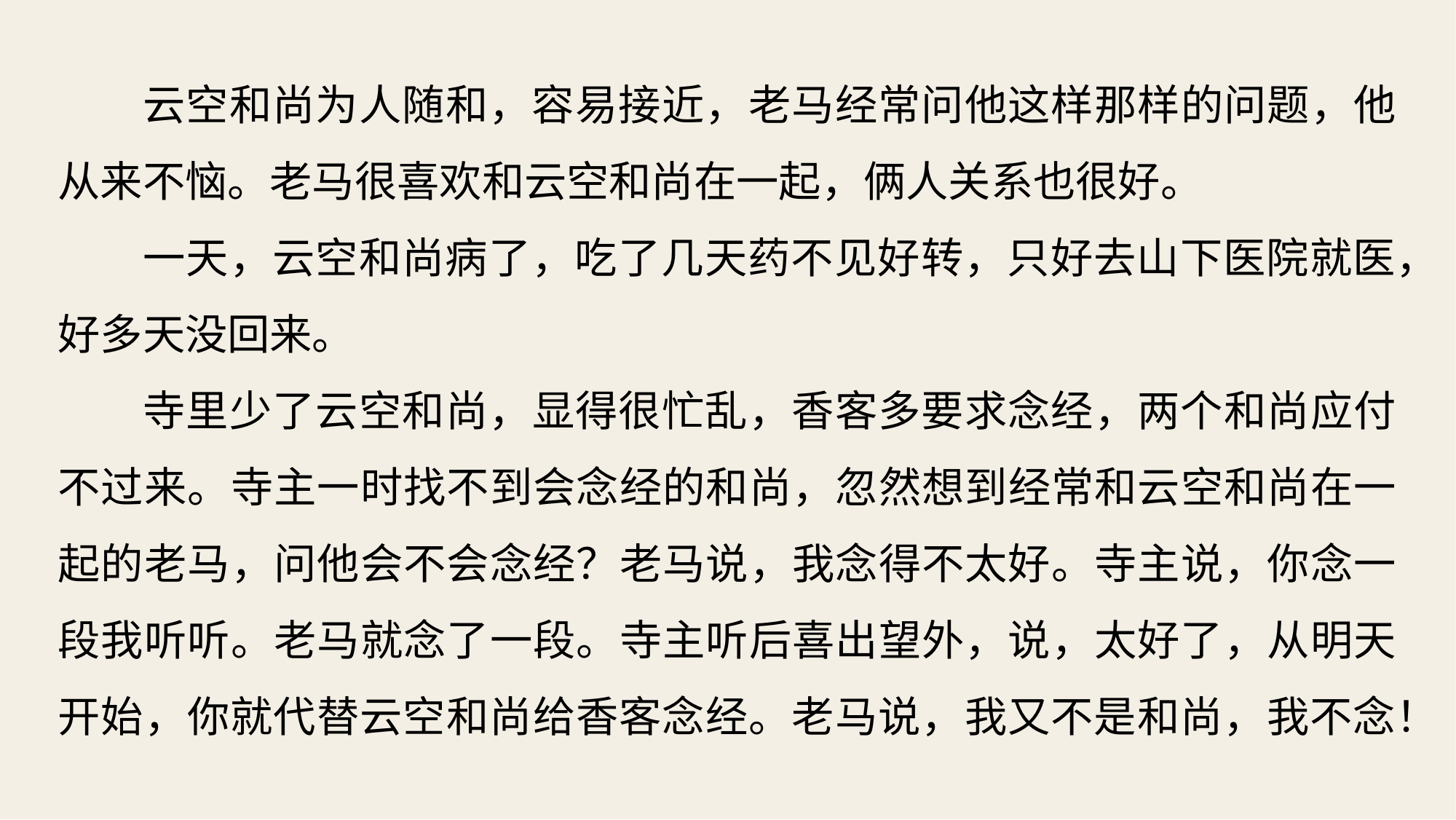

云空和尚为人随和，容易接近，老马经常问他这样那样的问题，他从来不恼。老马很喜欢和云空和尚在一起，俩人关系也很好。
一天，云空和尚病了，吃了几天药不见好转，只好去山下医院就医，好多天没回来。
寺里少了云空和尚，显得很忙乱，香客多要求念经，两个和尚应付不过来。寺主一时找不到会念经的和尚，忽然想到经常和云空和尚在一起的老马，问他会不会念经？老马说，我念得不太好。寺主说，你念一段我听听。老马就念了一段。寺主听后喜出望外，说，太好了，从明天开始，你就代替云空和尚给香客念经。老马说，我又不是和尚，我不念！